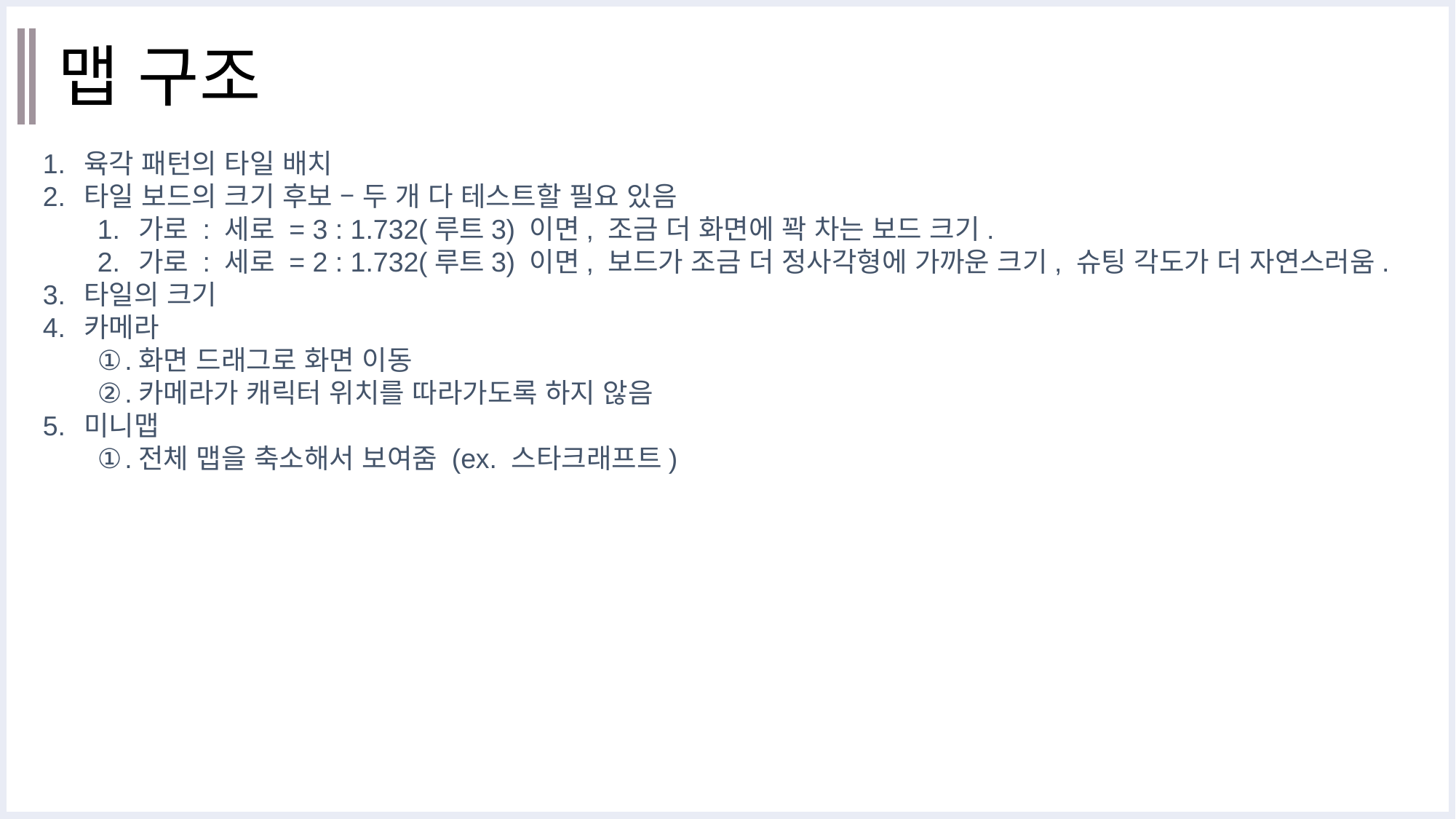

# 맵 구조
육각 패턴의 타일 배치
타일 보드의 크기 후보 – 두 개 다 테스트할 필요 있음
가로 : 세로 = 3 : 1.732(루트3) 이면, 조금 더 화면에 꽉 차는 보드 크기.
가로 : 세로 = 2 : 1.732(루트3) 이면, 보드가 조금 더 정사각형에 가까운 크기, 슈팅 각도가 더 자연스러움.
타일의 크기
카메라
화면 드래그로 화면 이동
카메라가 캐릭터 위치를 따라가도록 하지 않음
미니맵
전체 맵을 축소해서 보여줌 (ex. 스타크래프트)